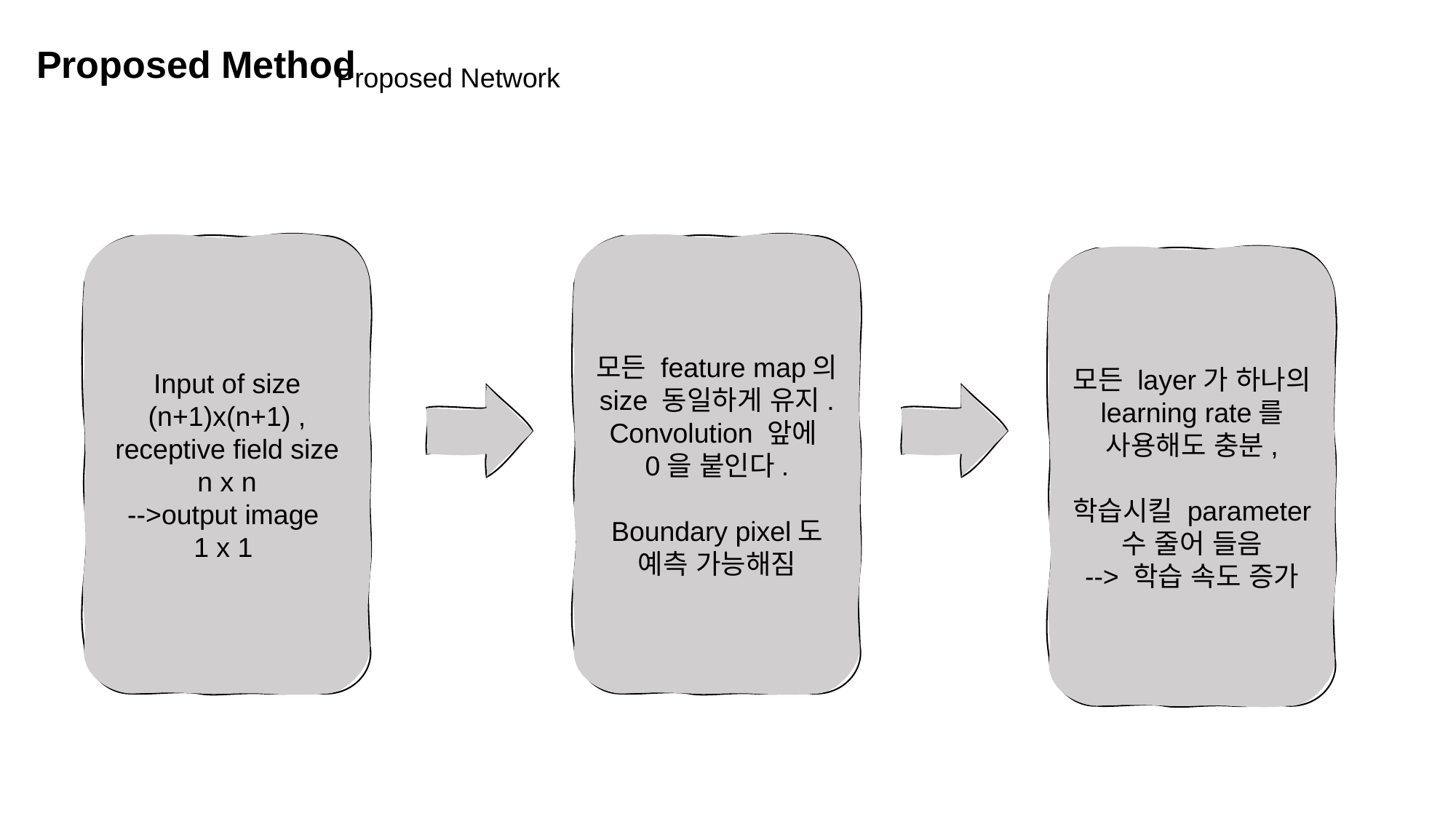

# Proposed Method
Proposed Network
Input of size (n+1)x(n+1) , receptive field size
 n x n
-->output image
1 x 1
모든 feature map의 size 동일하게 유지.
Convolution 앞에
0을 붙인다.

Boundary pixel도 예측 가능해짐
모든 layer가 하나의 learning rate를 사용해도 충분,

학습시킬 parameter 수 줄어 들음
--> 학습 속도 증가